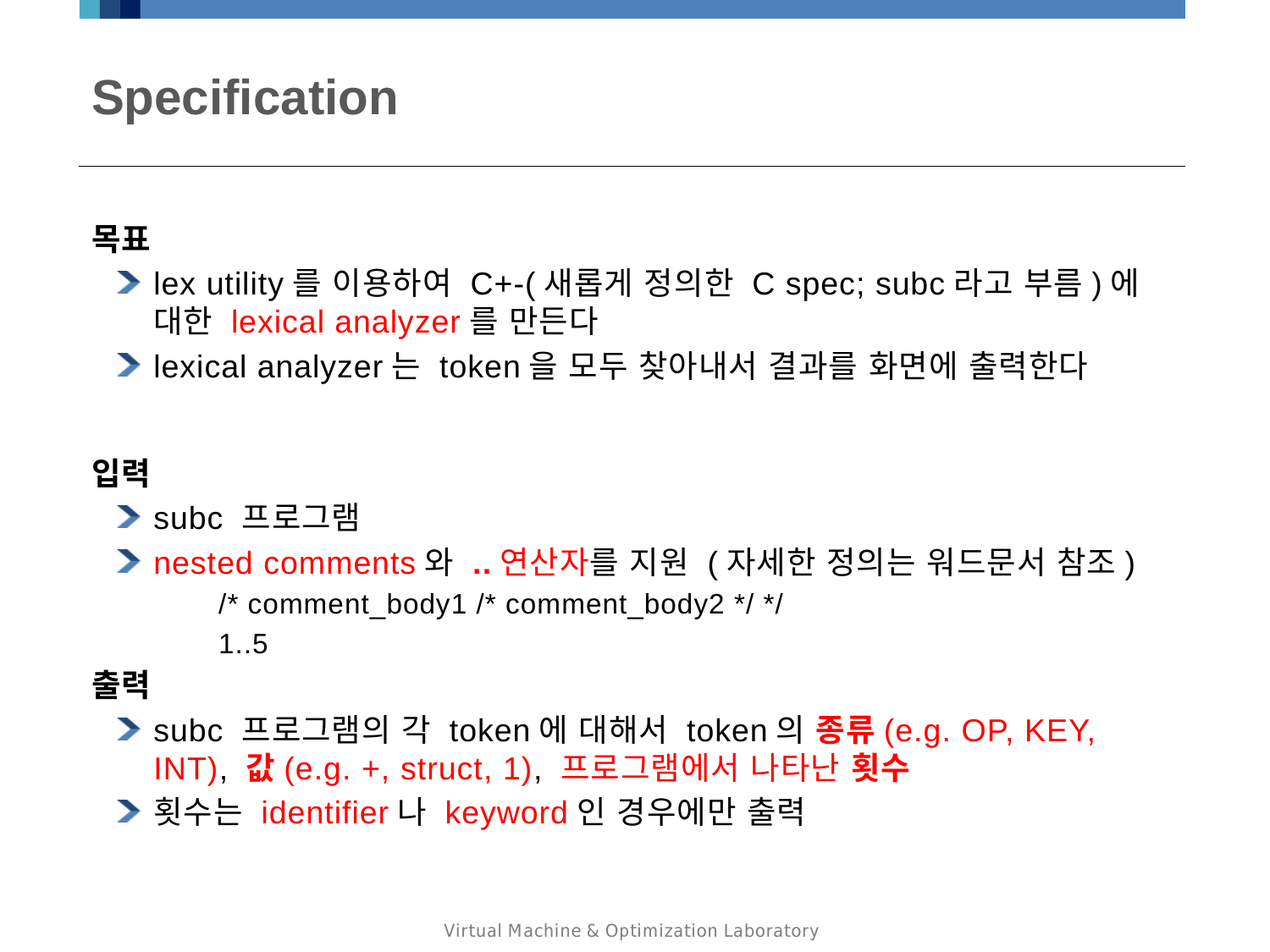

# Specification
목표
lex utility를 이용하여 C+-(새롭게 정의한 C spec; subc라고 부름)에 대한 lexical analyzer를 만든다
lexical analyzer는 token을 모두 찾아내서 결과를 화면에 출력한다

입력
subc 프로그램
nested comments와 ..연산자를 지원 (자세한 정의는 워드문서 참조)
/* comment_body1 /* comment_body2 */ */
1..5
출력
subc 프로그램의 각 token에 대해서 token의 종류(e.g. OP, KEY, INT), 값(e.g. +, struct, 1), 프로그램에서 나타난 횟수
횟수는 identifier나 keyword인 경우에만 출력